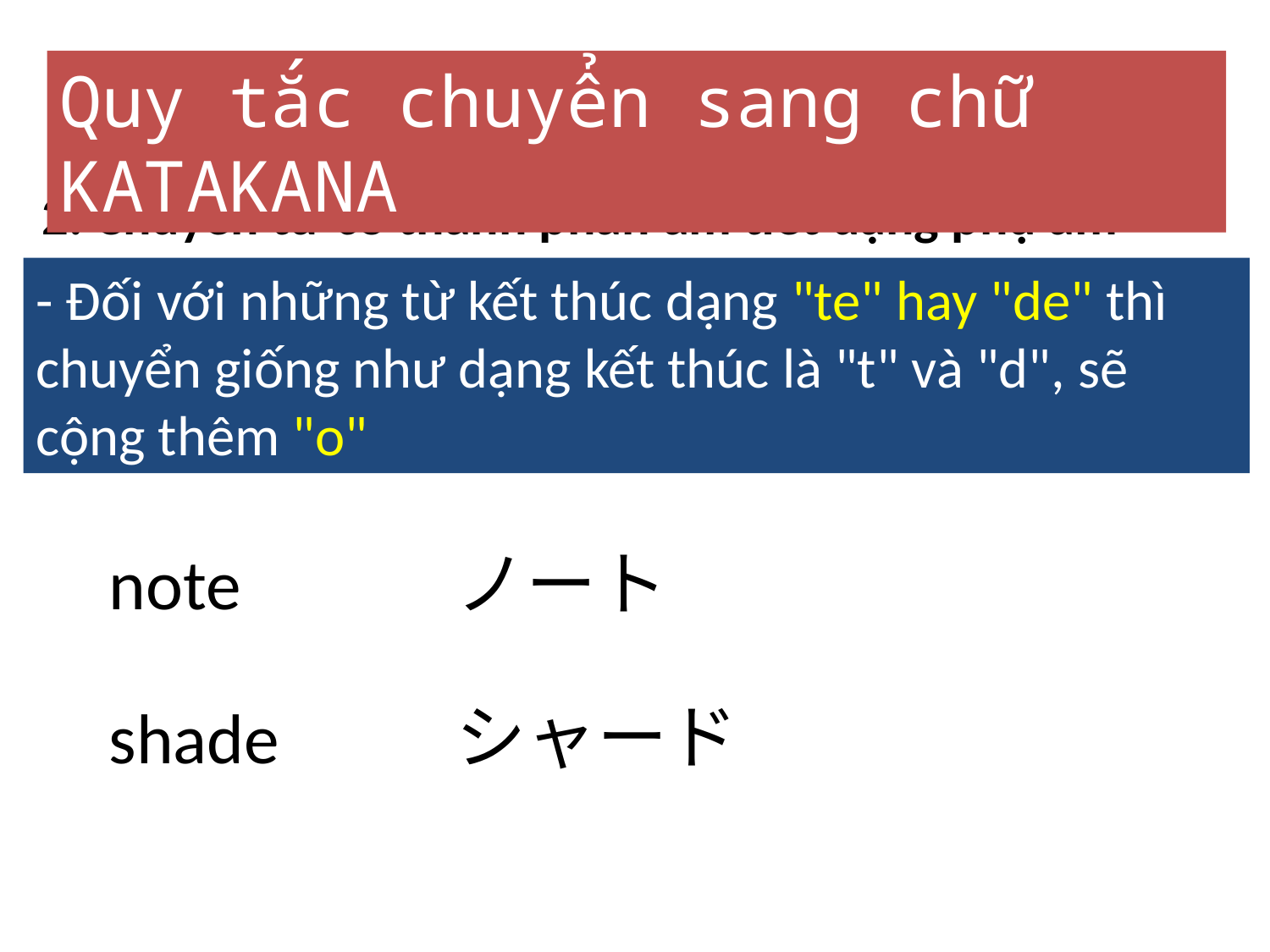

Quy tắc chuyển sang chữ KATAKANA
2. Chuyển từ có thành phần âm tiết dạng phụ âm
- Đối với những từ kết thúc dạng "te" hay "de" thì chuyển giống như dạng kết thúc là "t" và "d", sẽ cộng thêm "o"
note
ノート
シャード
shade
4